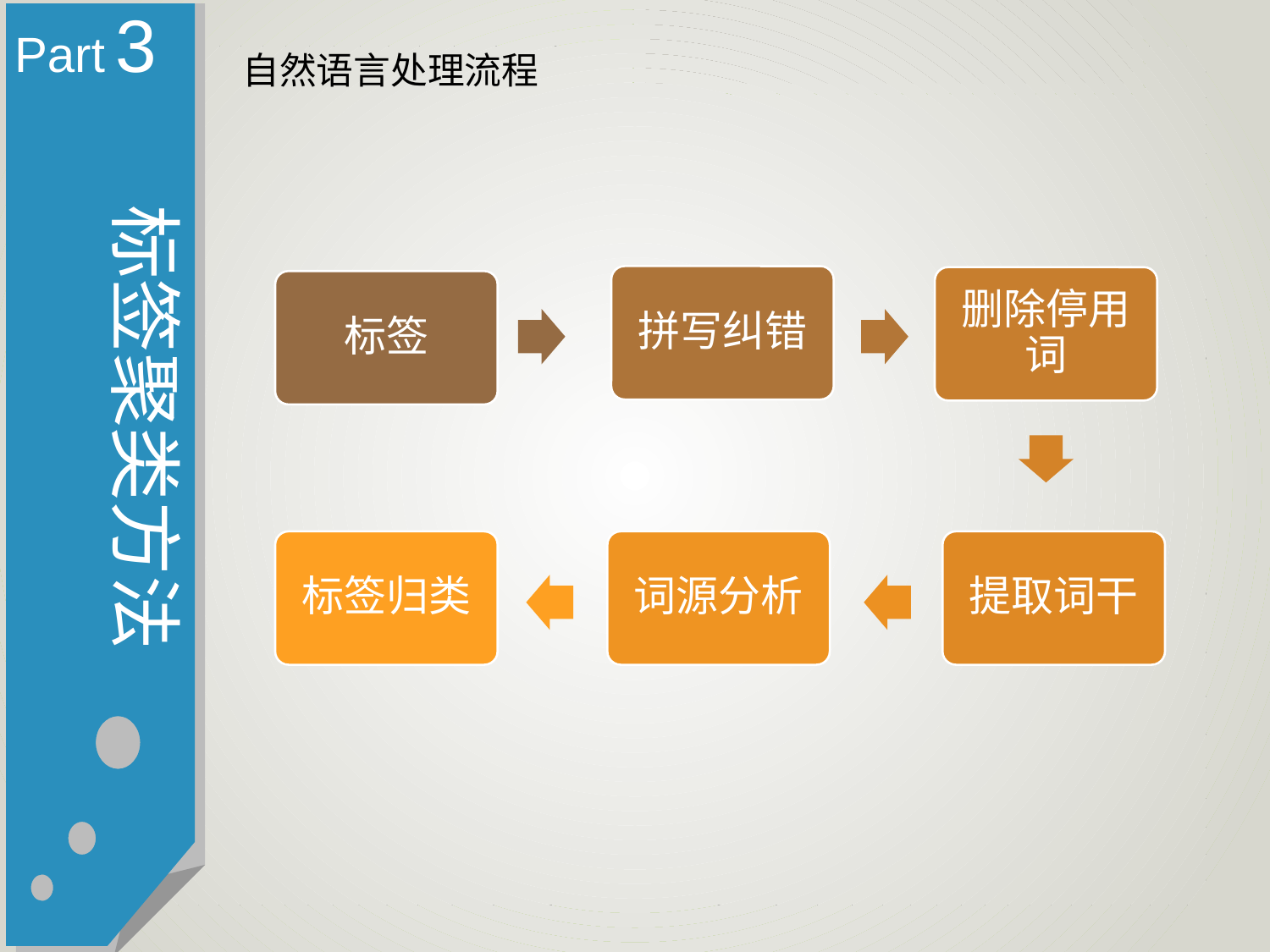

Part 3

标签聚类方法
自然语言处理流程

拼写纠错

删除停用词

标签

标签归类

词源分析

提取词干